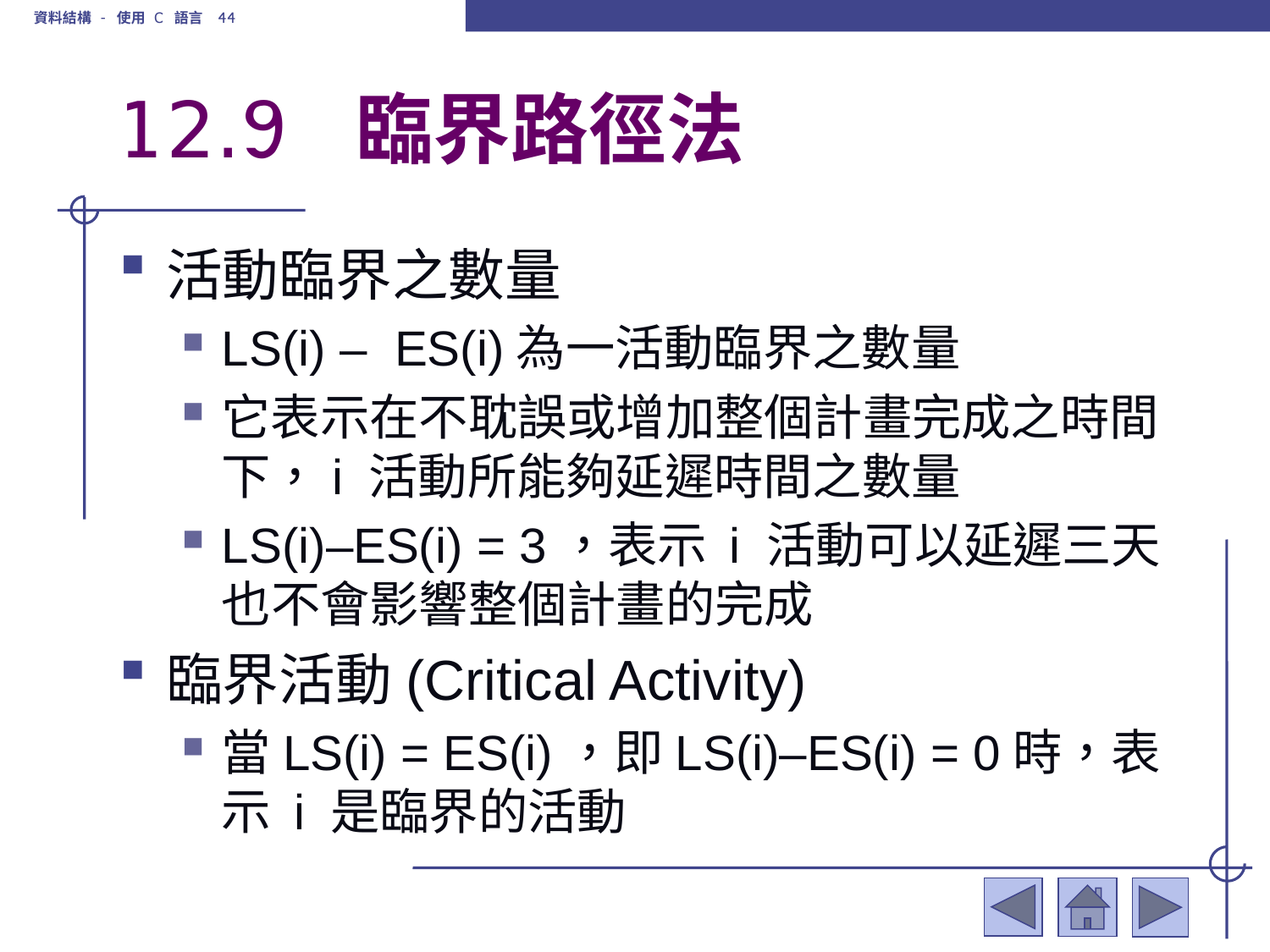

資料結構 - 使用 C 語言   44
# 12.9  臨界路徑法
活動臨界之數量
LS(i) –  ES(i)為一活動臨界之數量
它表示在不耽誤或增加整個計畫完成之時間下，i 活動所能夠延遲時間之數量
LS(i)–ES(i) = 3，表示 i 活動可以延遲三天也不會影響整個計畫的完成
臨界活動(Critical Activity)
當LS(i) = ES(i)，即LS(i)–ES(i) = 0時，表示 i 是臨界的活動